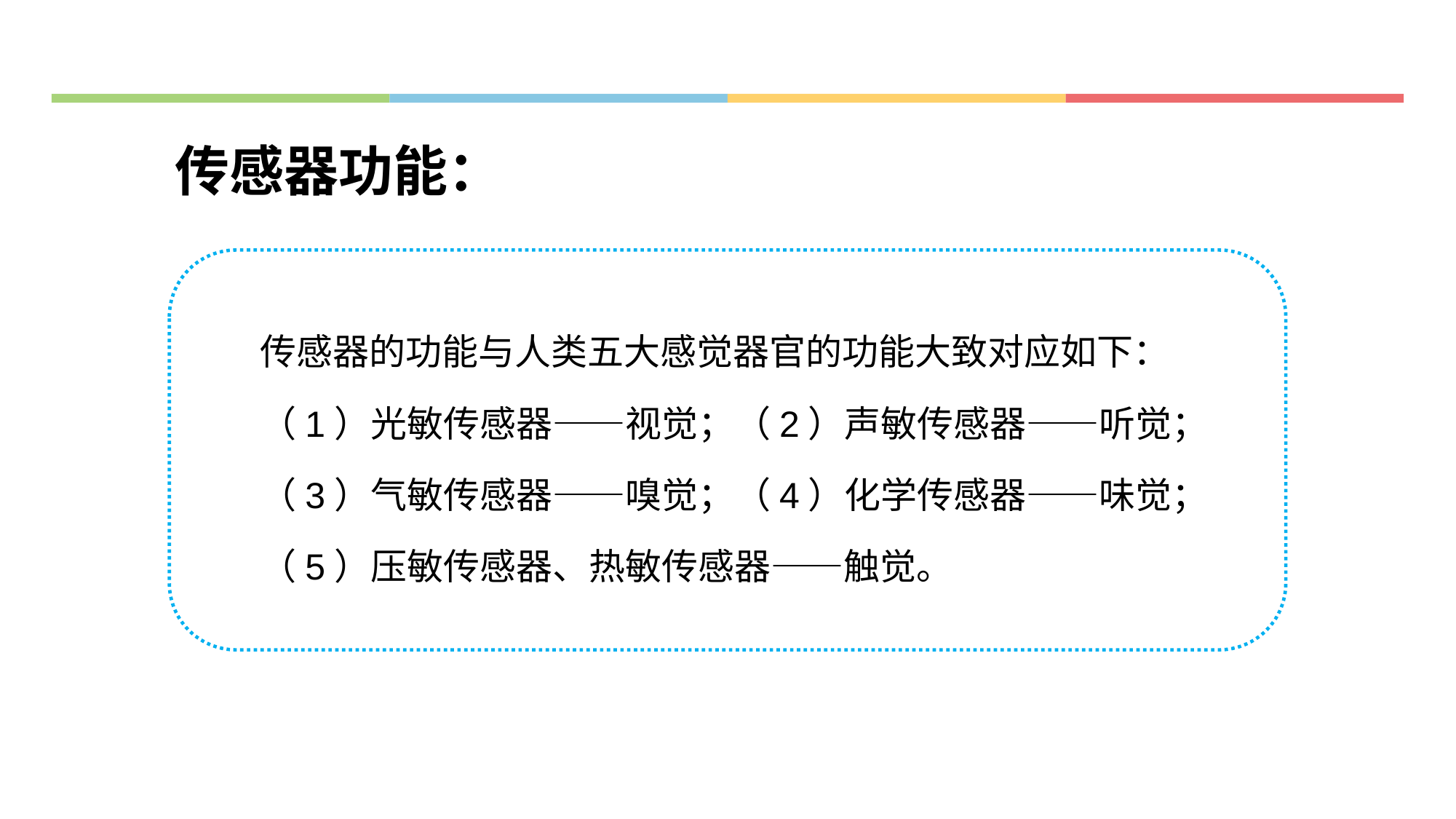

传感器功能：

传感器的功能与人类五大感觉器官的功能大致对应如下：
（1）光敏传感器——视觉；（2）声敏传感器——听觉；
（3）气敏传感器——嗅觉；（4）化学传感器——味觉；
（5）压敏传感器、热敏传感器——触觉。